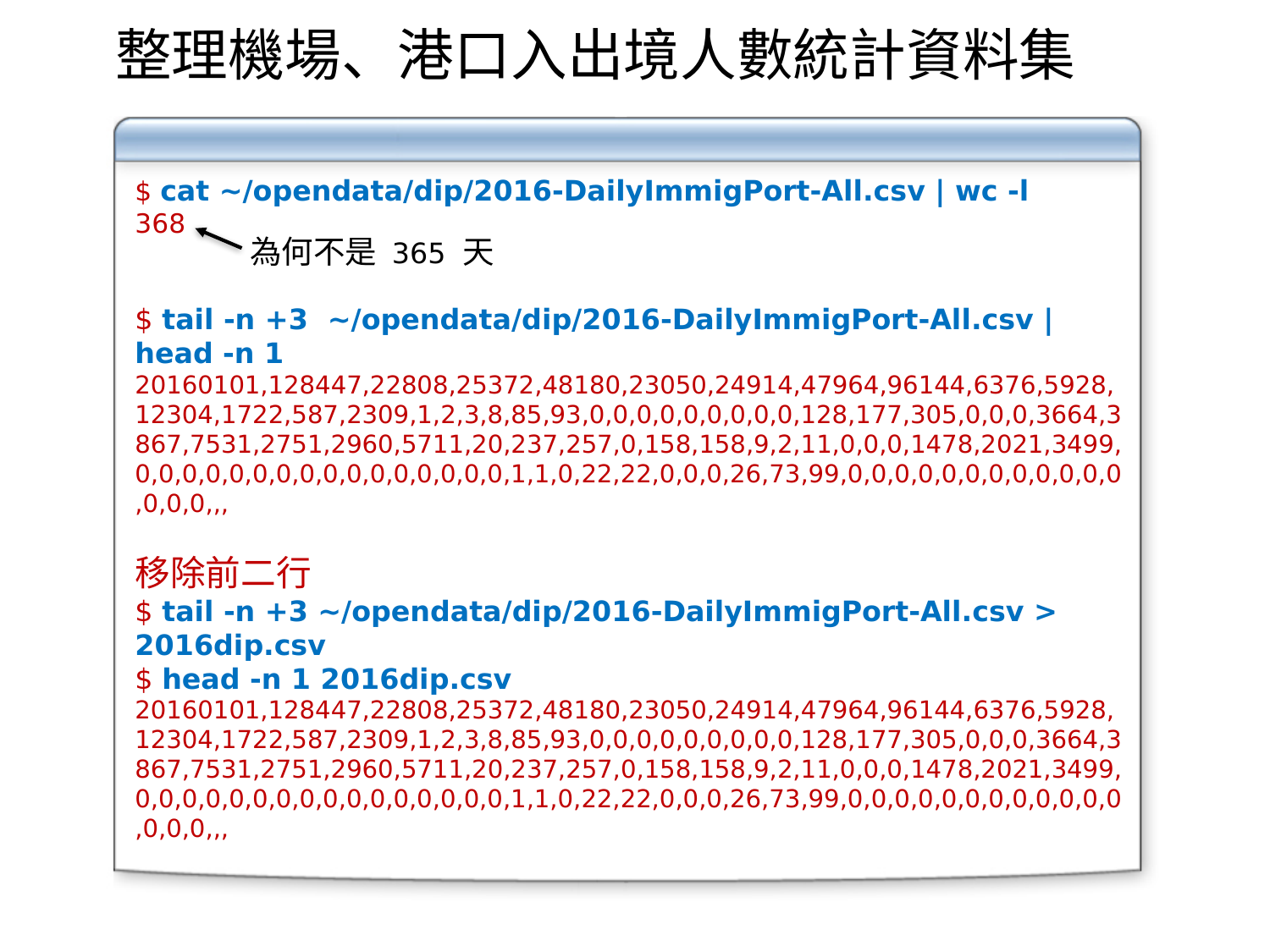

# 整理機場、港口入出境人數統計資料集
$ cat ~/opendata/dip/2016-DailyImmigPort-All.csv | wc -l
368

$ tail -n +3  ~/opendata/dip/2016-DailyImmigPort-All.csv | head -n 1
20160101,128447,22808,25372,48180,23050,24914,47964,96144,6376,5928,12304,1722,587,2309,1,2,3,8,85,93,0,0,0,0,0,0,0,0,0,128,177,305,0,0,0,3664,3867,7531,2751,2960,5711,20,237,257,0,158,158,9,2,11,0,0,0,1478,2021,3499,0,0,0,0,0,0,0,0,0,0,0,0,0,0,0,0,1,1,0,22,22,0,0,0,26,73,99,0,0,0,0,0,0,0,0,0,0,0,0,0,0,0,,,

移除前二行
$ tail -n +3 ~/opendata/dip/2016-DailyImmigPort-All.csv > 2016dip.csv
$ head -n 1 2016dip.csv
20160101,128447,22808,25372,48180,23050,24914,47964,96144,6376,5928,12304,1722,587,2309,1,2,3,8,85,93,0,0,0,0,0,0,0,0,0,128,177,305,0,0,0,3664,3867,7531,2751,2960,5711,20,237,257,0,158,158,9,2,11,0,0,0,1478,2021,3499,0,0,0,0,0,0,0,0,0,0,0,0,0,0,0,0,1,1,0,22,22,0,0,0,26,73,99,0,0,0,0,0,0,0,0,0,0,0,0,0,0,0,,,
為何不是 365 天